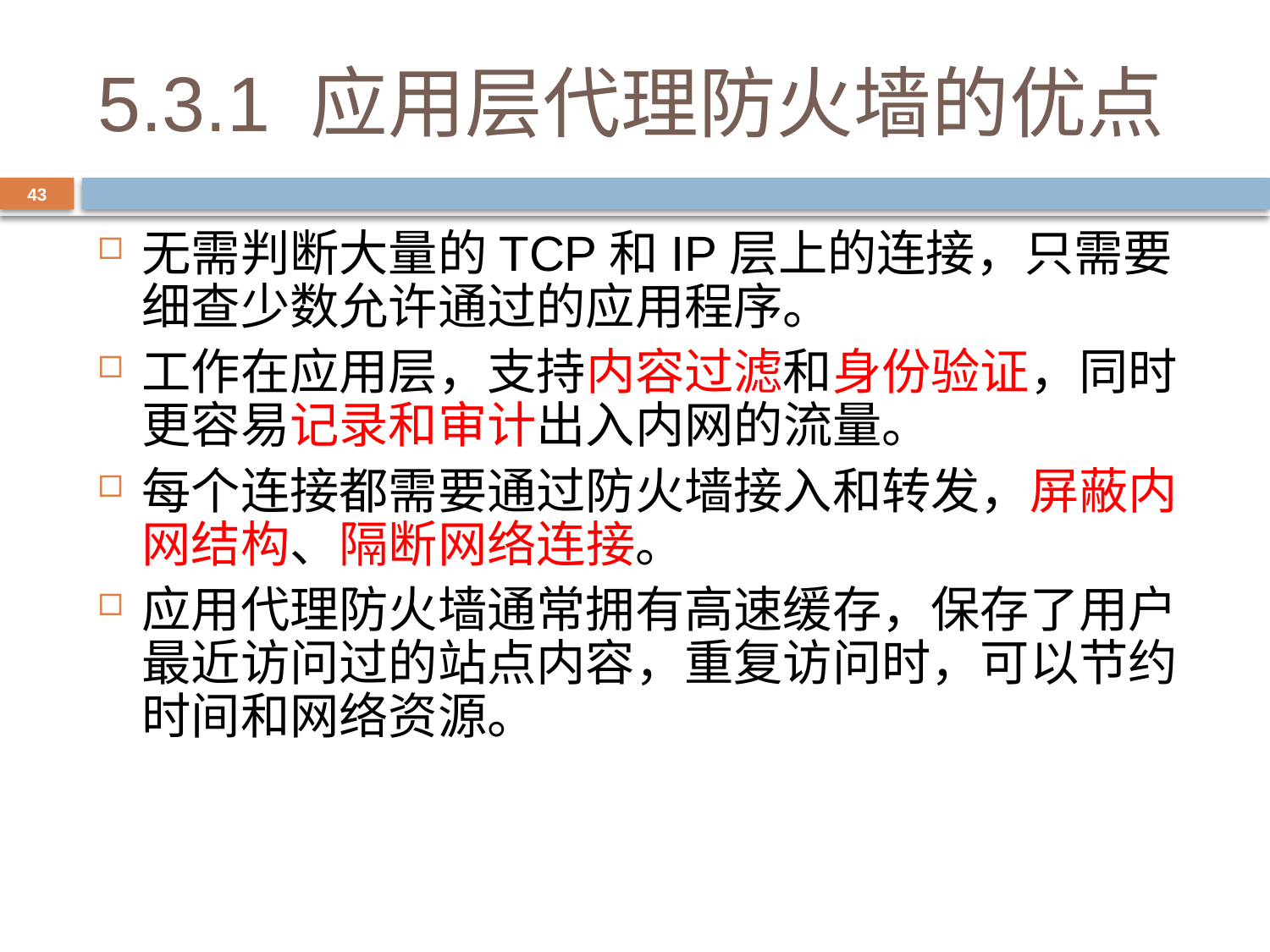

# 5.3.1 应用层代理防火墙的优点
43
无需判断大量的TCP和IP层上的连接，只需要细查少数允许通过的应用程序。
工作在应用层，支持内容过滤和身份验证，同时更容易记录和审计出入内网的流量。
每个连接都需要通过防火墙接入和转发，屏蔽内网结构、隔断网络连接。
应用代理防火墙通常拥有高速缓存，保存了用户最近访问过的站点内容，重复访问时，可以节约时间和网络资源。